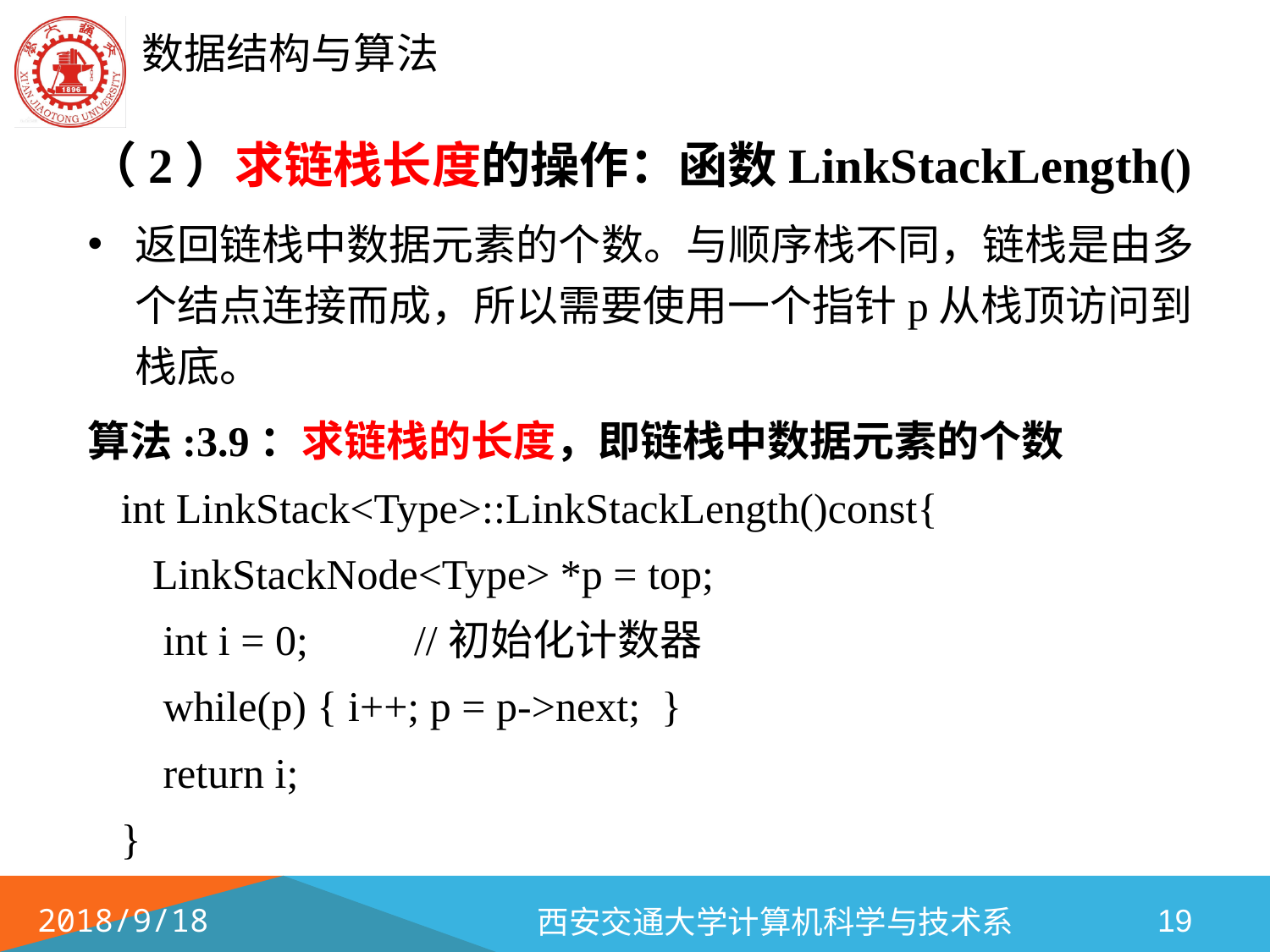

（2）求链栈长度的操作：函数LinkStackLength()
返回链栈中数据元素的个数。与顺序栈不同，链栈是由多个结点连接而成，所以需要使用一个指针p从栈顶访问到栈底。
算法:3.9：求链栈的长度，即链栈中数据元素的个数
int LinkStack<Type>::LinkStackLength()const{
   LinkStackNode<Type> *p = top;
    int i = 0;          //初始化计数器
    while(p) { i++; p = p->next;  }
    return i;
}